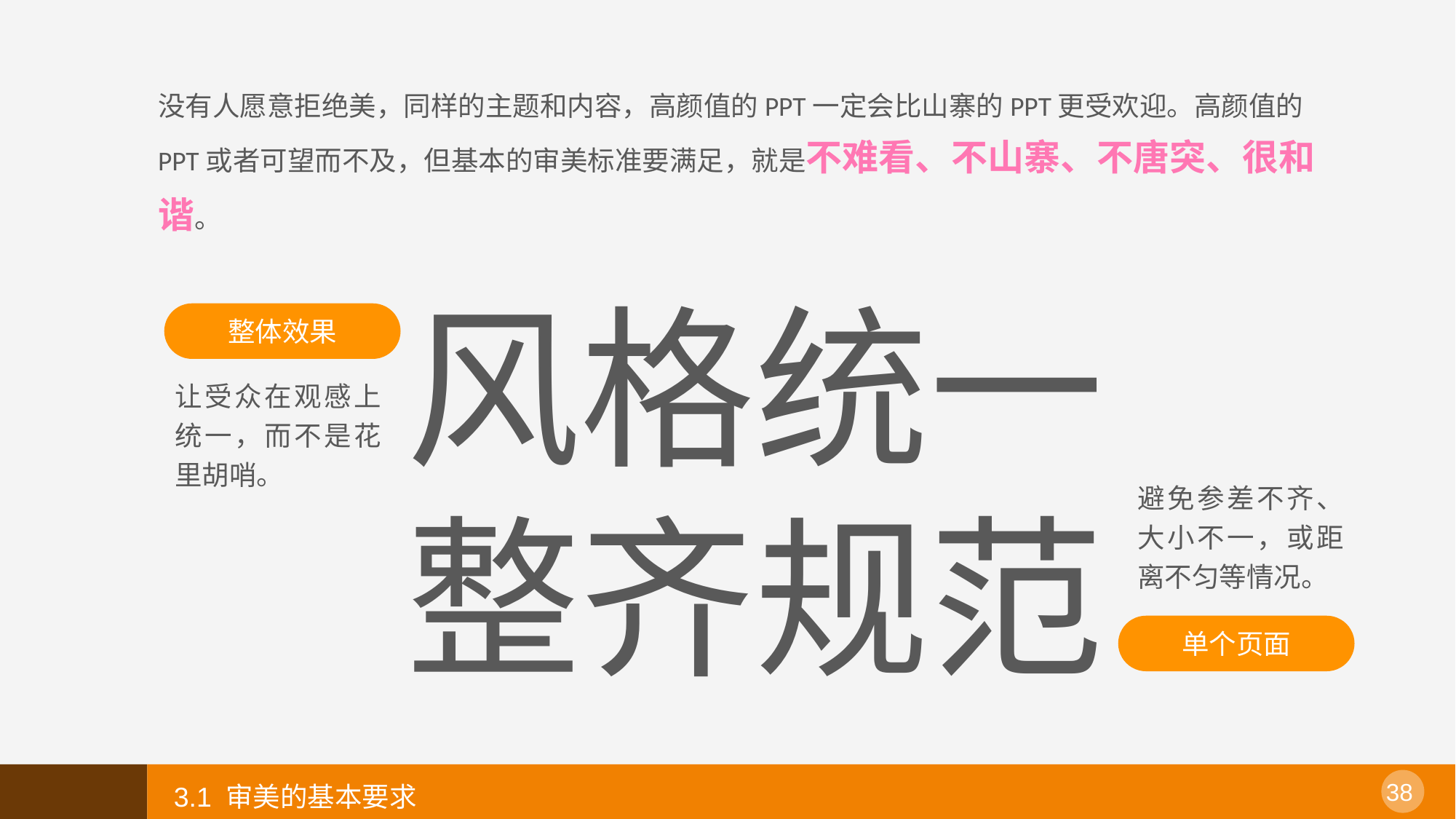

没有人愿意拒绝美，同样的主题和内容，高颜值的PPT一定会比山寨的PPT更受欢迎。高颜值的PPT或者可望而不及，但基本的审美标准要满足，就是不难看、不山寨、不唐突、很和谐。
风格统一
整齐规范
整体效果
让受众在观感上统一，而不是花里胡哨。
避免参差不齐、大小不一，或距离不匀等情况。
单个页面
3.1 审美的基本要求